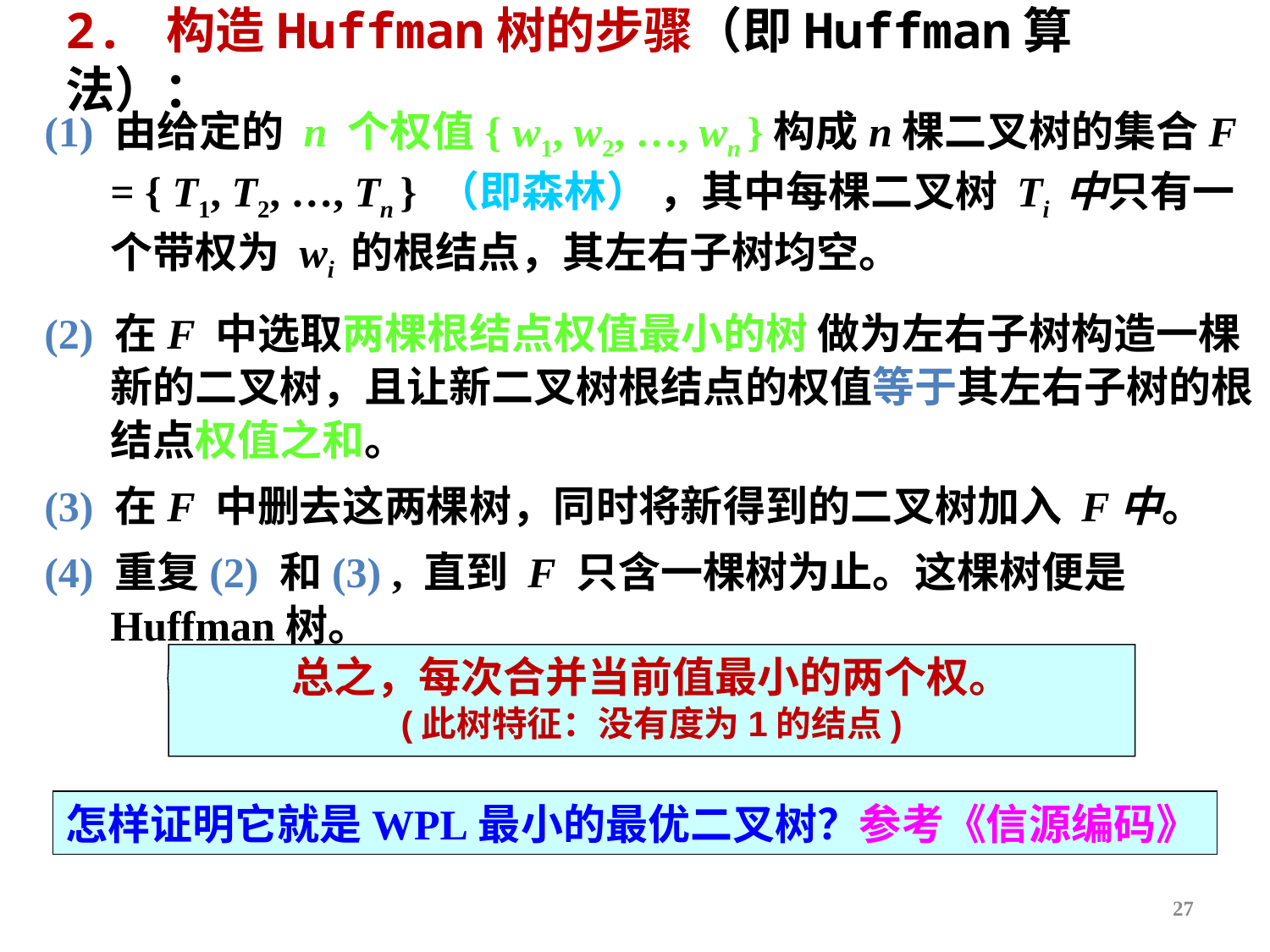

# 2. 构造Huffman树的步骤（即Huffman算法）：
(1) 由给定的 n 个权值{ w1, w2, …, wn }构成n棵二叉树的集合F = { T1, T2, …, Tn } （即森林） ，其中每棵二叉树 Ti 中只有一个带权为 wi 的根结点，其左右子树均空。
(2) 在F 中选取两棵根结点权值最小的树 做为左右子树构造一棵新的二叉树，且让新二叉树根结点的权值等于其左右子树的根结点权值之和。
(3) 在F 中删去这两棵树，同时将新得到的二叉树加入 F中。
(4) 重复(2) 和(3) , 直到 F 只含一棵树为止。这棵树便是Huffman树。
总之，每次合并当前值最小的两个权。
(此树特征：没有度为1的结点)
怎样证明它就是WPL最小的最优二叉树？参考《信源编码》
27